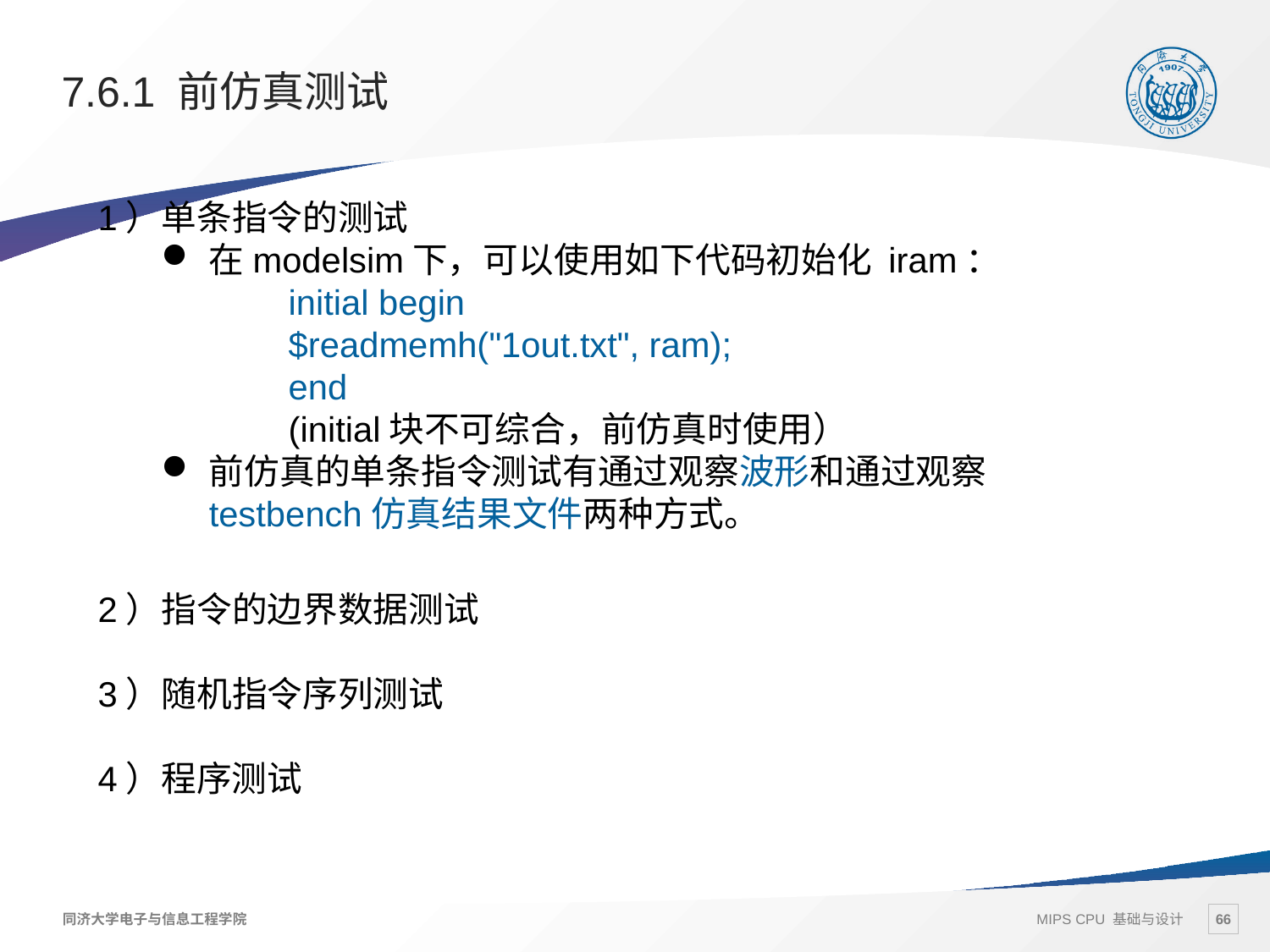

# 7.6.1 前仿真测试
1）单条指令的测试
在modelsim下，可以使用如下代码初始化 iram：
	initial begin
	$readmemh("1out.txt", ram);
	end
	(initial块不可综合，前仿真时使用）
前仿真的单条指令测试有通过观察波形和通过观察testbench仿真结果文件两种方式。
2）指令的边界数据测试

3）随机指令序列测试

4）程序测试